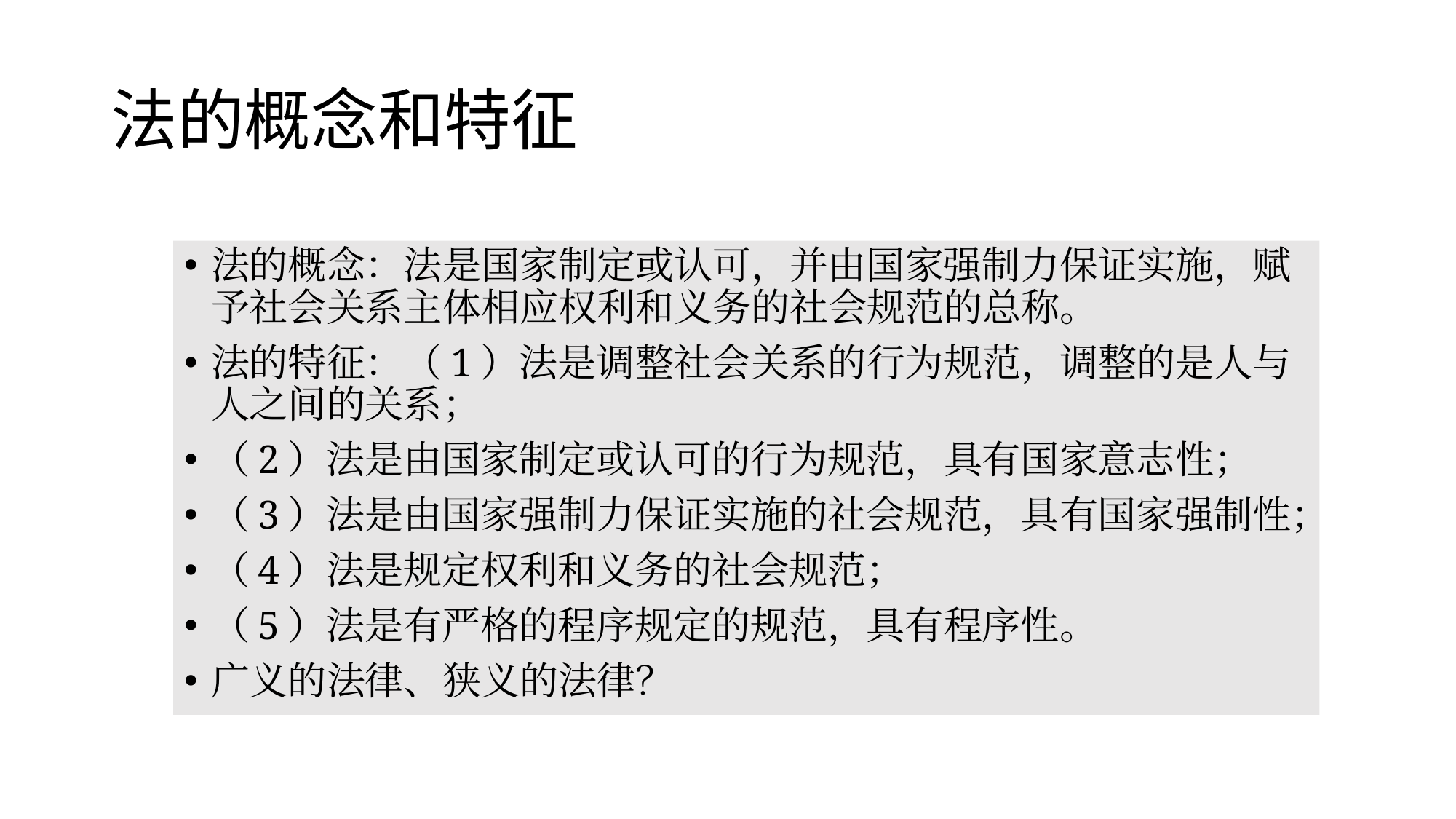

# 法的概念和特征
法的概念：法是国家制定或认可，并由国家强制力保证实施，赋予社会关系主体相应权利和义务的社会规范的总称。
法的特征：（1）法是调整社会关系的行为规范，调整的是人与人之间的关系；
（2）法是由国家制定或认可的行为规范，具有国家意志性；
（3）法是由国家强制力保证实施的社会规范，具有国家强制性；
（4）法是规定权利和义务的社会规范；
（5）法是有严格的程序规定的规范，具有程序性。
广义的法律、狭义的法律？